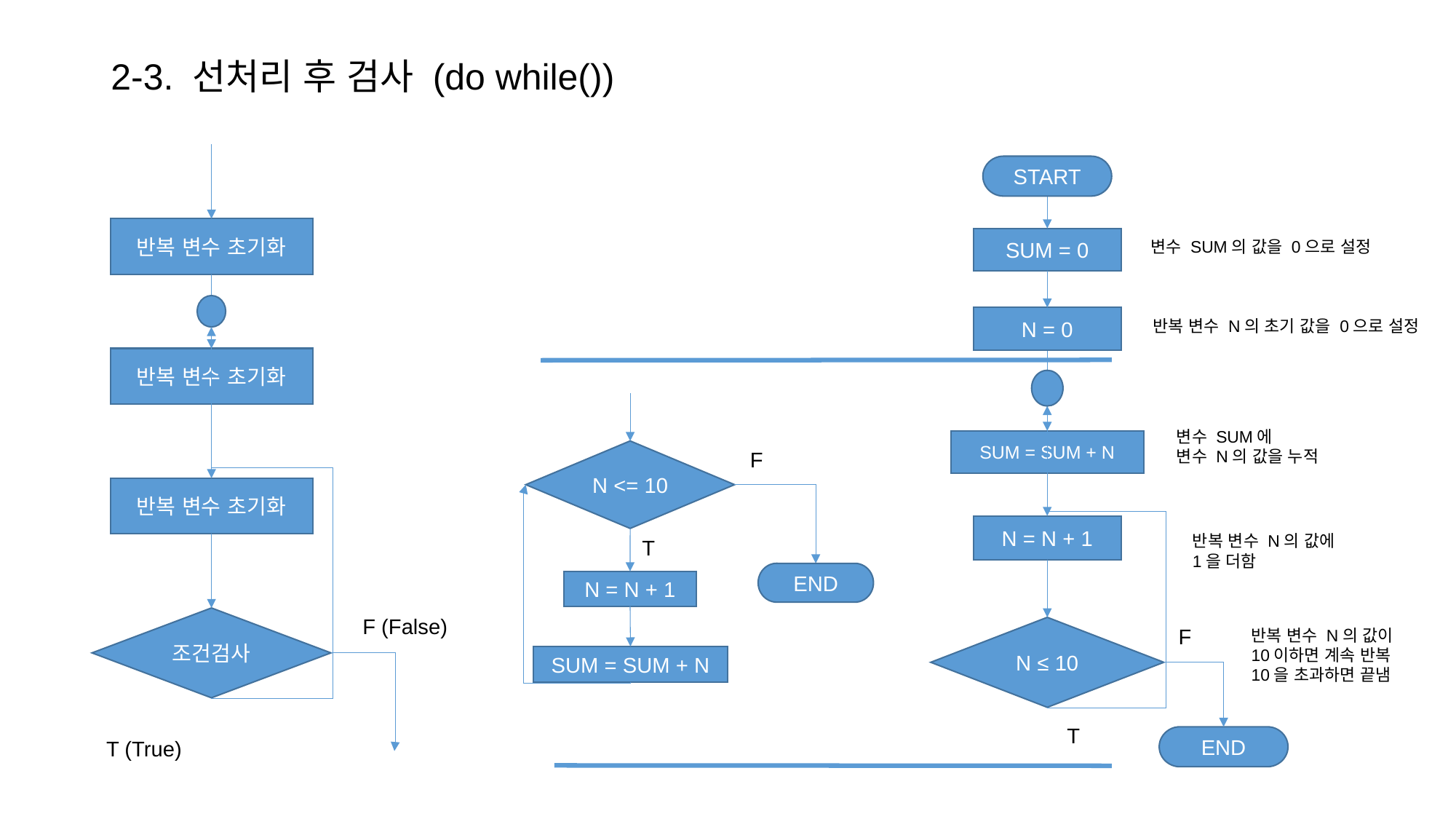

# 2-3. 선처리 후 검사 (do while())
반복 변수 초기화

반복 변수 초기화
반복 변수 초기화
조건검사
F (False)
T (True)
START
SUM = 0
변수 SUM의 값을 0으로 설정
N = 0
반복 변수 N의 초기 값을 0으로 설정

변수 SUM에
변수 N의 값을 누적
SUM = SUM + N
N = N + 1
반복 변수 N의 값에
1을 더함
N ≤ 10
F
반복 변수 N의 값이
10이하면 계속 반복
10을 초과하면 끝냄
T
END
N <= 10
F
T
END
N = N + 1
SUM = SUM + N